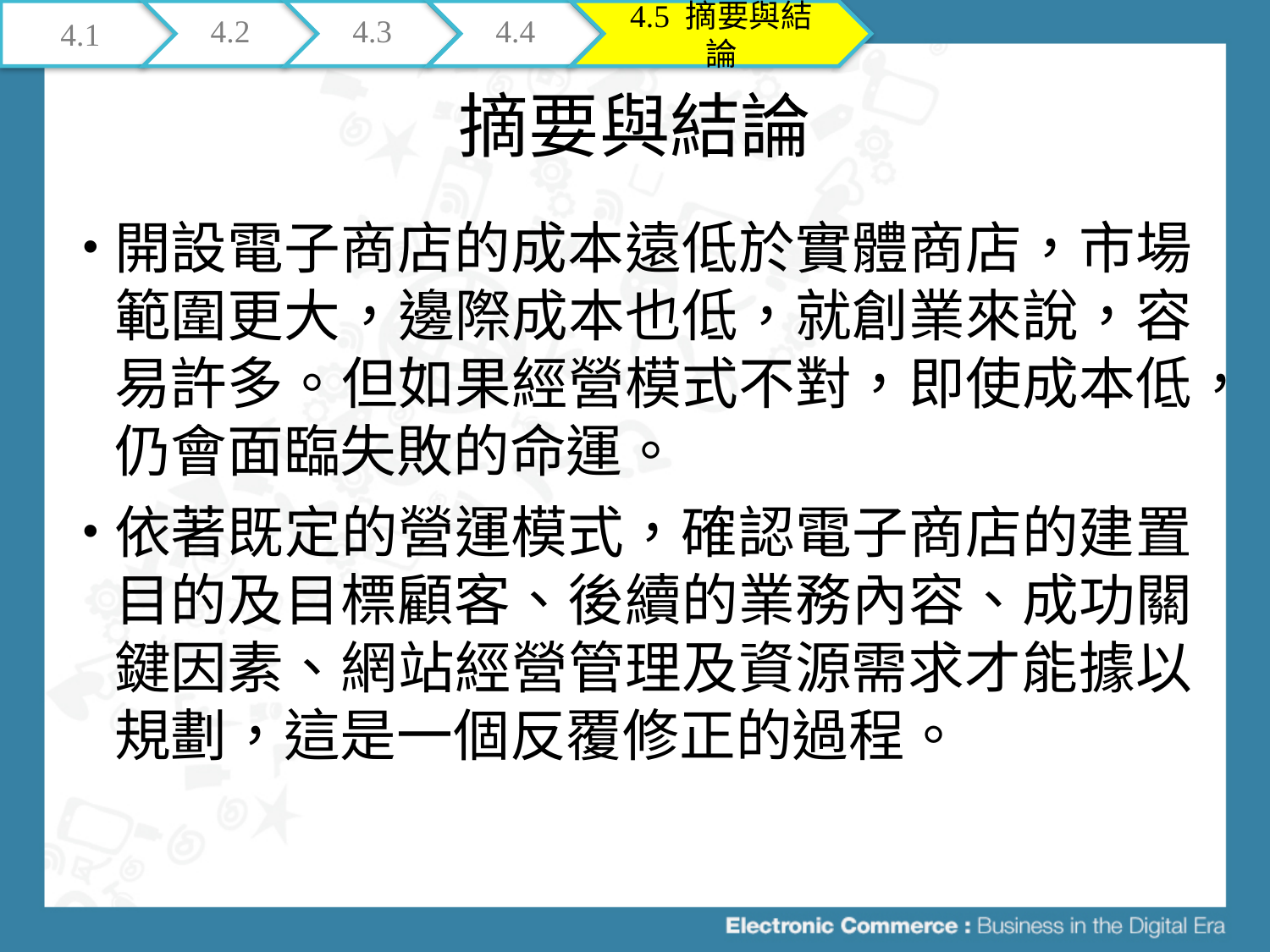

4.1
4.2
4.3
4.4
4.5 摘要與結論
# 摘要與結論
開設電子商店的成本遠低於實體商店，市場範圍更大，邊際成本也低，就創業來說，容易許多。但如果經營模式不對，即使成本低，仍會面臨失敗的命運。
依著既定的營運模式，確認電子商店的建置目的及目標顧客、後續的業務內容、成功關鍵因素、網站經營管理及資源需求才能據以規劃，這是一個反覆修正的過程。